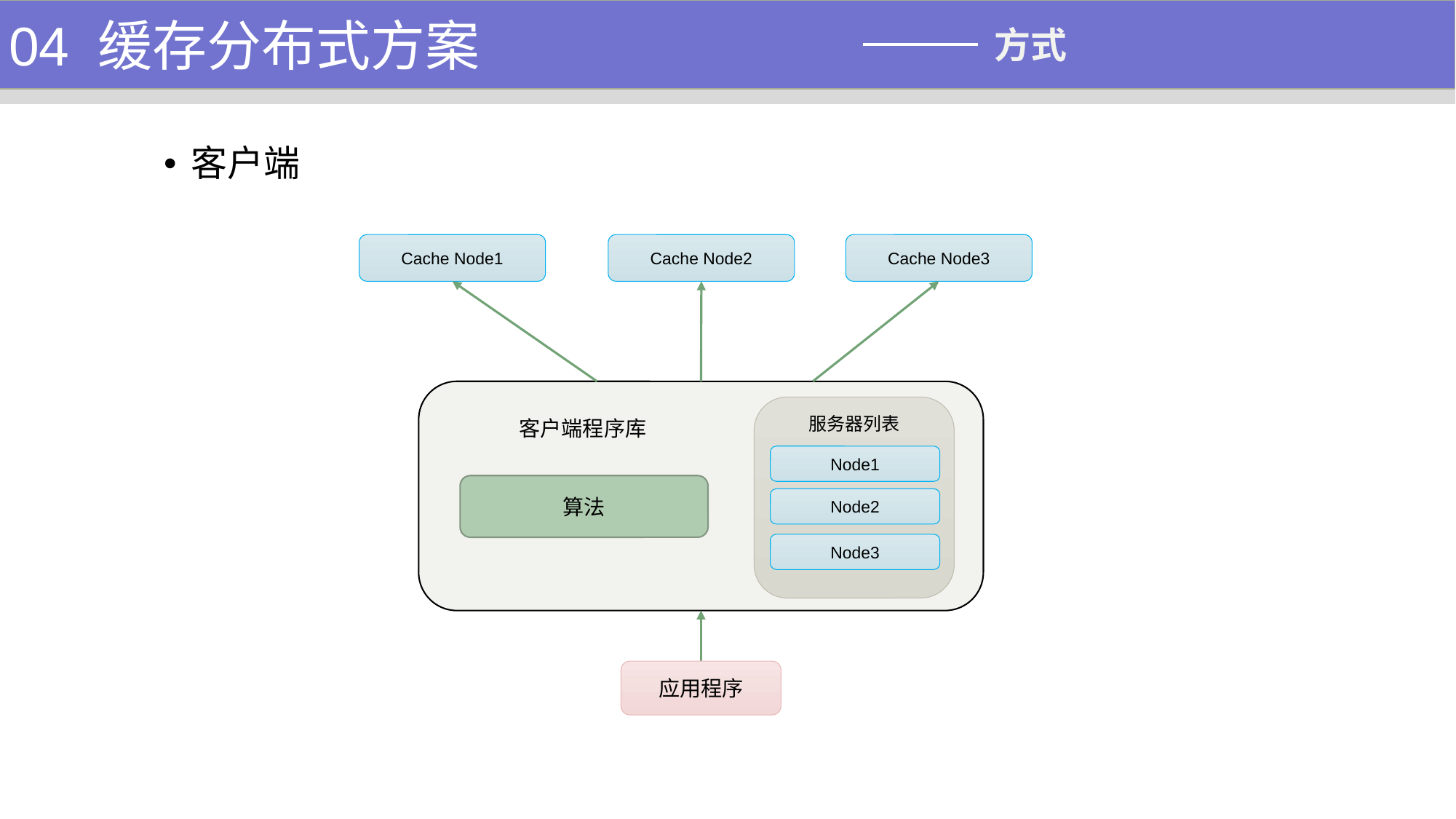

1、功能介绍
04 缓存分布式方案
方式
客户端
Cache Node3
Cache Node2
Cache Node1

服务器列表
客户端程序库
Node1
算法
Node2
Node3
应用程序